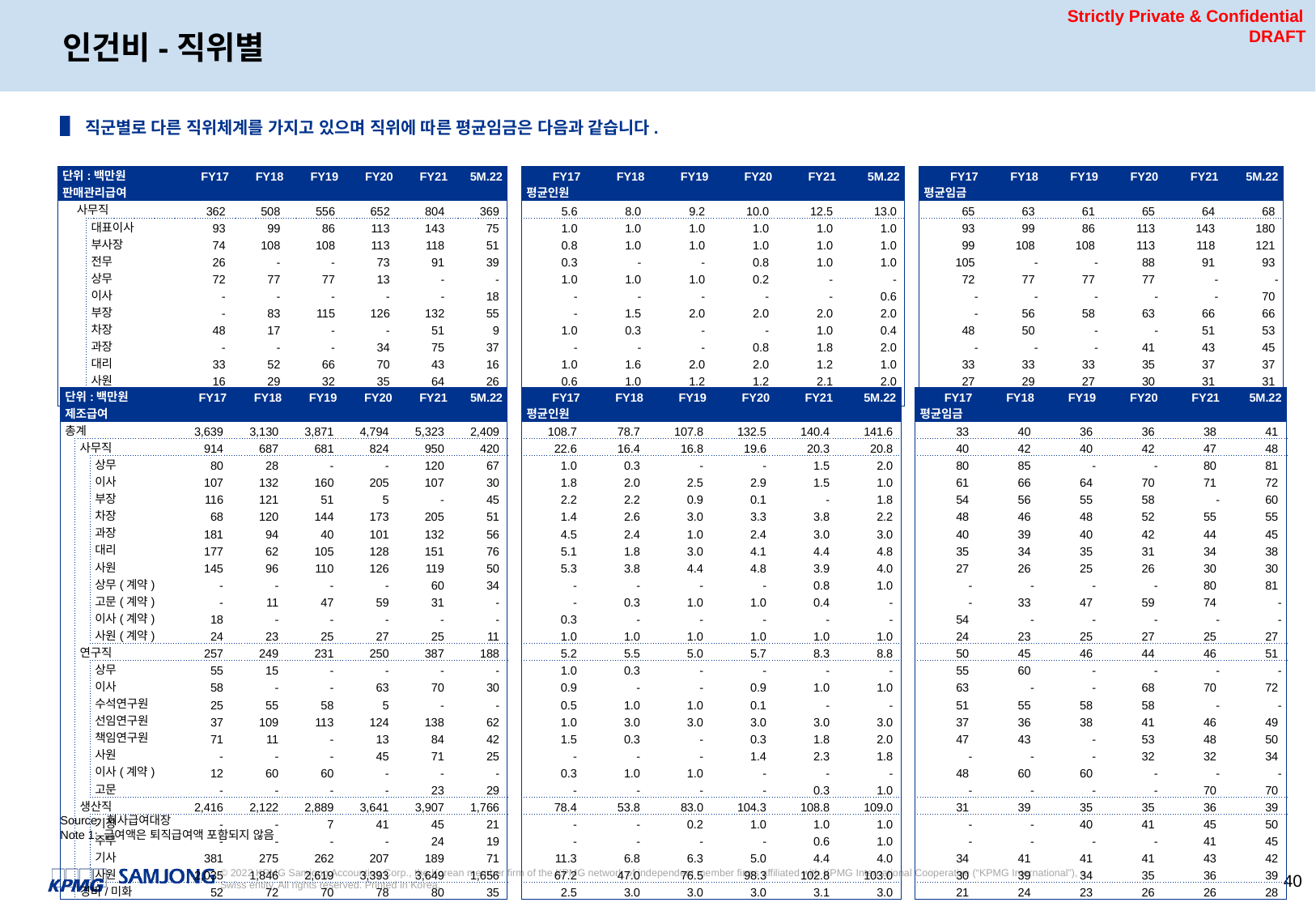

# 인건비-직위별
▌직군별로 다른 직위체계를 가지고 있으며 직위에 따른 평균임금은 다음과 같습니다.
| 단위:백만원 |  |  | FY17 | FY18 | FY19 | FY20 | FY21 | 5M.22 |  | FY17 | FY18 | FY19 | FY20 | FY21 | 5M.22 |  | FY17 | FY18 | FY19 | FY20 | FY21 | 5M.22 |
| --- | --- | --- | --- | --- | --- | --- | --- | --- | --- | --- | --- | --- | --- | --- | --- | --- | --- | --- | --- | --- | --- | --- |
| 판매관리급여 |  |  |  |  |  |  |  |  |  | 평균인원 |  |  |  |  |  |  | 평균임금 |  |  |  |  |  |
|  | 사무직 |  | 362 | 508 | 556 | 652 | 804 | 369 |  | 5.6 | 8.0 | 9.2 | 10.0 | 12.5 | 13.0 |  | 65 | 63 | 61 | 65 | 64 | 68 |
|  |  | 대표이사 | 93 | 99 | 86 | 113 | 143 | 75 |  | 1.0 | 1.0 | 1.0 | 1.0 | 1.0 | 1.0 |  | 93 | 99 | 86 | 113 | 143 | 180 |
|  |  | 부사장 | 74 | 108 | 108 | 113 | 118 | 51 |  | 0.8 | 1.0 | 1.0 | 1.0 | 1.0 | 1.0 |  | 99 | 108 | 108 | 113 | 118 | 121 |
|  |  | 전무 | 26 | - | - | 73 | 91 | 39 |  | 0.3 | - | - | 0.8 | 1.0 | 1.0 |  | 105 | - | - | 88 | 91 | 93 |
|  |  | 상무 | 72 | 77 | 77 | 13 | - | - |  | 1.0 | 1.0 | 1.0 | 0.2 | - | - |  | 72 | 77 | 77 | 77 | - | - |
|  |  | 이사 | - | - | - | - | - | 18 |  | - | - | - | - | - | 0.6 |  | - | - | - | - | - | 70 |
|  |  | 부장 | - | 83 | 115 | 126 | 132 | 55 |  | - | 1.5 | 2.0 | 2.0 | 2.0 | 2.0 |  | - | 56 | 58 | 63 | 66 | 66 |
|  |  | 차장 | 48 | 17 | - | - | 51 | 9 |  | 1.0 | 0.3 | - | - | 1.0 | 0.4 |  | 48 | 50 | - | - | 51 | 53 |
|  |  | 과장 | - | - | - | 34 | 75 | 37 |  | - | - | - | 0.8 | 1.8 | 2.0 |  | - | - | - | 41 | 43 | 45 |
|  |  | 대리 | 33 | 52 | 66 | 70 | 43 | 16 |  | 1.0 | 1.6 | 2.0 | 2.0 | 1.2 | 1.0 |  | 33 | 33 | 33 | 35 | 37 | 37 |
|  |  | 사원 | 16 | 29 | 32 | 35 | 64 | 26 |  | 0.6 | 1.0 | 1.2 | 1.2 | 2.1 | 2.0 |  | 27 | 29 | 27 | 30 | 31 | 31 |
|  |  | 고문 | - | 42 | 72 | 75 | 89 | 45 |  | - | 0.6 | 1.0 | 1.0 | 1.5 | 2.0 |  | - | 72 | 72 | 75 | 59 | 54 |
| 단위:백만원 |  |  |  | FY17 | FY18 | FY19 | FY20 | FY21 | 5M.22 |  | FY17 | FY18 | FY19 | FY20 | FY21 | 5M.22 |  | FY17 | FY18 | FY19 | FY20 | FY21 | 5M.22 |
| --- | --- | --- | --- | --- | --- | --- | --- | --- | --- | --- | --- | --- | --- | --- | --- | --- | --- | --- | --- | --- | --- | --- | --- |
| 제조급여 |  |  |  |  |  |  |  |  |  |  | 평균인원 |  |  |  |  |  |  | 평균임금 |  |  |  |  |  |
| 총계 |  |  |  | 3,639 | 3,130 | 3,871 | 4,794 | 5,323 | 2,409 |  | 108.7 | 78.7 | 107.8 | 132.5 | 140.4 | 141.6 |  | 33 | 40 | 36 | 36 | 38 | 41 |
|  | 사무직 |  |  | 914 | 687 | 681 | 824 | 950 | 420 |  | 22.6 | 16.4 | 16.8 | 19.6 | 20.3 | 20.8 |  | 40 | 42 | 40 | 42 | 47 | 48 |
|  |  | 상무 |  | 80 | 28 | - | - | 120 | 67 |  | 1.0 | 0.3 | - | - | 1.5 | 2.0 |  | 80 | 85 | - | - | 80 | 81 |
|  |  | 이사 |  | 107 | 132 | 160 | 205 | 107 | 30 |  | 1.8 | 2.0 | 2.5 | 2.9 | 1.5 | 1.0 |  | 61 | 66 | 64 | 70 | 71 | 72 |
|  |  | 부장 |  | 116 | 121 | 51 | 5 | - | 45 |  | 2.2 | 2.2 | 0.9 | 0.1 | - | 1.8 |  | 54 | 56 | 55 | 58 | - | 60 |
|  |  | 차장 |  | 68 | 120 | 144 | 173 | 205 | 51 |  | 1.4 | 2.6 | 3.0 | 3.3 | 3.8 | 2.2 |  | 48 | 46 | 48 | 52 | 55 | 55 |
|  |  | 과장 |  | 181 | 94 | 40 | 101 | 132 | 56 |  | 4.5 | 2.4 | 1.0 | 2.4 | 3.0 | 3.0 |  | 40 | 39 | 40 | 42 | 44 | 45 |
|  |  | 대리 |  | 177 | 62 | 105 | 128 | 151 | 76 |  | 5.1 | 1.8 | 3.0 | 4.1 | 4.4 | 4.8 |  | 35 | 34 | 35 | 31 | 34 | 38 |
|  |  | 사원 |  | 145 | 96 | 110 | 126 | 119 | 50 |  | 5.3 | 3.8 | 4.4 | 4.8 | 3.9 | 4.0 |  | 27 | 26 | 25 | 26 | 30 | 30 |
|  |  | 상무(계약) |  | - | - | - | - | 60 | 34 |  | - | - | - | - | 0.8 | 1.0 |  | - | - | - | - | 80 | 81 |
|  |  | 고문(계약) |  | - | 11 | 47 | 59 | 31 | - |  | - | 0.3 | 1.0 | 1.0 | 0.4 | - |  | - | 33 | 47 | 59 | 74 | - |
|  |  | 이사(계약) |  | 18 | - | - | - | - | - |  | 0.3 | - | - | - | - | - |  | 54 | - | - | - | - | - |
|  |  | 사원(계약) |  | 24 | 23 | 25 | 27 | 25 | 11 |  | 1.0 | 1.0 | 1.0 | 1.0 | 1.0 | 1.0 |  | 24 | 23 | 25 | 27 | 25 | 27 |
|  | 연구직 |  |  | 257 | 249 | 231 | 250 | 387 | 188 |  | 5.2 | 5.5 | 5.0 | 5.7 | 8.3 | 8.8 |  | 50 | 45 | 46 | 44 | 46 | 51 |
|  |  | 상무 |  | 55 | 15 | - | - | - | - |  | 1.0 | 0.3 | - | - | - | - |  | 55 | 60 | - | - | - | - |
|  |  | 이사 |  | 58 | - | - | 63 | 70 | 30 |  | 0.9 | - | - | 0.9 | 1.0 | 1.0 |  | 63 | - | - | 68 | 70 | 72 |
|  |  | 수석연구원 |  | 25 | 55 | 58 | 5 | - | - |  | 0.5 | 1.0 | 1.0 | 0.1 | - | - |  | 51 | 55 | 58 | 58 | - | - |
|  |  | 선임연구원 |  | 37 | 109 | 113 | 124 | 138 | 62 |  | 1.0 | 3.0 | 3.0 | 3.0 | 3.0 | 3.0 |  | 37 | 36 | 38 | 41 | 46 | 49 |
|  |  | 책임연구원 |  | 71 | 11 | - | 13 | 84 | 42 |  | 1.5 | 0.3 | - | 0.3 | 1.8 | 2.0 |  | 47 | 43 | - | 53 | 48 | 50 |
|  |  | 사원 |  | - | - | - | 45 | 71 | 25 |  | - | - | - | 1.4 | 2.3 | 1.8 |  | - | - | - | 32 | 32 | 34 |
|  |  | 이사(계약) |  | 12 | 60 | 60 | - | - | - |  | 0.3 | 1.0 | 1.0 | - | - | - |  | 48 | 60 | 60 | - | - | - |
|  |  | 고문 |  | - | - | - | - | 23 | 29 |  | - | - | - | - | 0.3 | 1.0 |  | - | - | - | - | 70 | 70 |
|  | 생산직 |  |  | 2,416 | 2,122 | 2,889 | 3,641 | 3,907 | 1,766 |  | 78.4 | 53.8 | 83.0 | 104.3 | 108.8 | 109.0 |  | 31 | 39 | 35 | 35 | 36 | 39 |
|  |  | 기장 |  | - | - | 7 | 41 | 45 | 21 |  | - | - | 0.2 | 1.0 | 1.0 | 1.0 |  | - | - | 40 | 41 | 45 | 50 |
|  |  | 주무 |  | - | - | - | - | 24 | 19 |  | - | - | - | - | 0.6 | 1.0 |  | - | - | - | - | 41 | 45 |
|  |  | 기사 |  | 381 | 275 | 262 | 207 | 189 | 71 |  | 11.3 | 6.8 | 6.3 | 5.0 | 4.4 | 4.0 |  | 34 | 41 | 41 | 41 | 43 | 42 |
|  |  | 사원 |  | 2,035 | 1,846 | 2,619 | 3,393 | 3,649 | 1,656 |  | 67.2 | 47.0 | 76.5 | 98.3 | 102.8 | 103.0 |  | 30 | 39 | 34 | 35 | 36 | 39 |
|  | 경비/미화 |  |  | 52 | 72 | 70 | 78 | 80 | 35 |  | 2.5 | 3.0 | 3.0 | 3.0 | 3.1 | 3.0 |  | 21 | 24 | 23 | 26 | 26 | 28 |
Source: 회사급여대장
Note 1: 급여액은 퇴직급여액 포함되지 않음